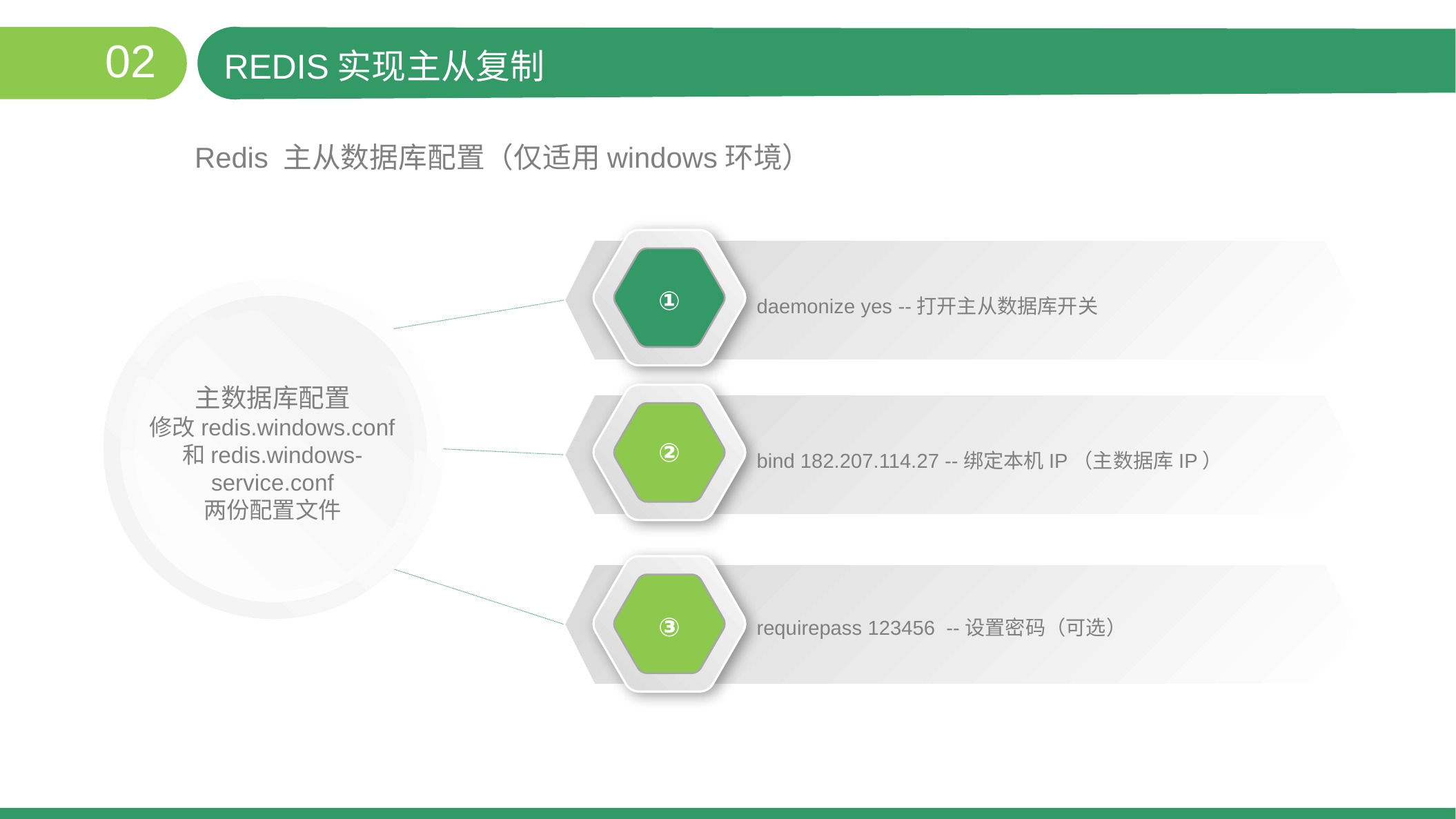

02

REDIS实现主从复制

REDIS实现主从复制
Redis 主从数据库配置（仅适用windows环境）

daemonize yes --打开主从数据库开关
①

主数据库配置
修改redis.windows.conf
和redis.windows-
service.conf
两份配置文件

bind 182.207.114.27 --绑定本机IP（主数据库IP）
②
YOR
TITE

requirepass 123456  --设置密码（可选）
③